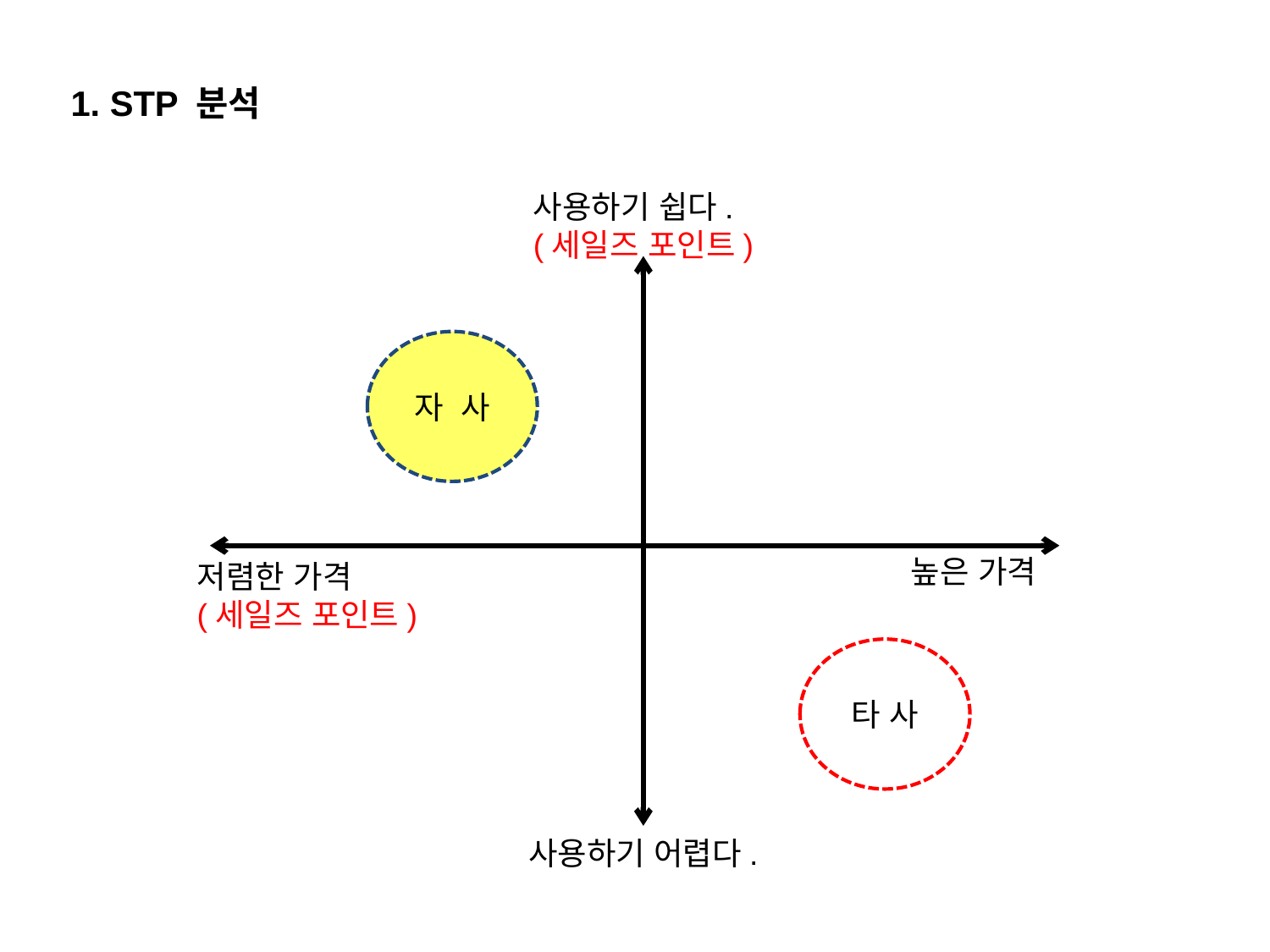

4. 제품 및 서비스
 차별성과 경쟁력
1. STP 분석
사용하기 쉽다.
(세일즈 포인트)
자  사
높은 가격
저렴한 가격
(세일즈 포인트)
타 사
사용하기 어렵다.